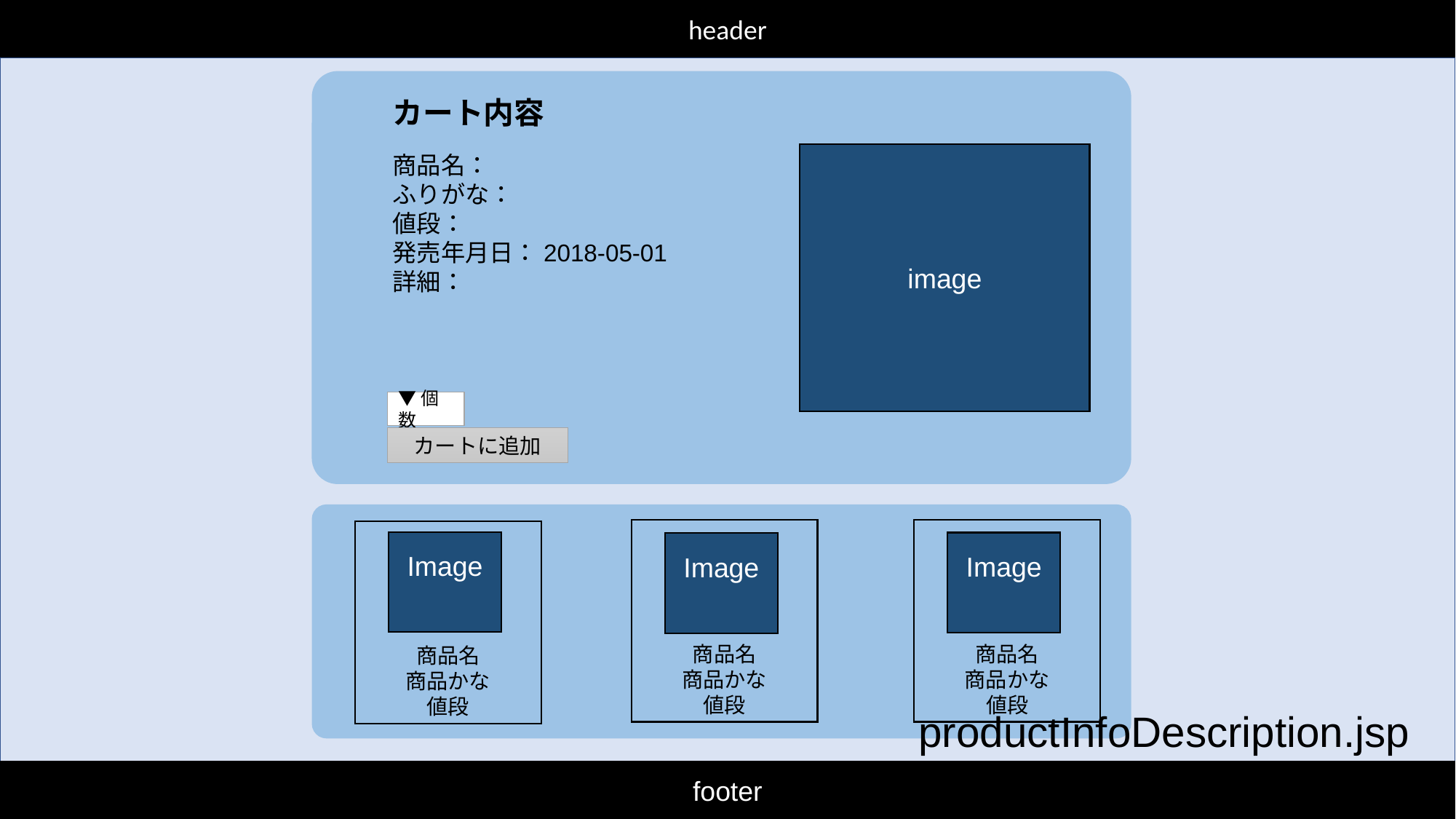

header

カート内容

商品名：
ふりがな：
値段：
発売年月日：2018-05-01
詳細：

image
▼個数
カートに追加

商品名
商品かな
値段

Image

商品名
商品かな
値段

Image

商品名
商品かな
値段

Image

productInfoDescription.jsp
footer